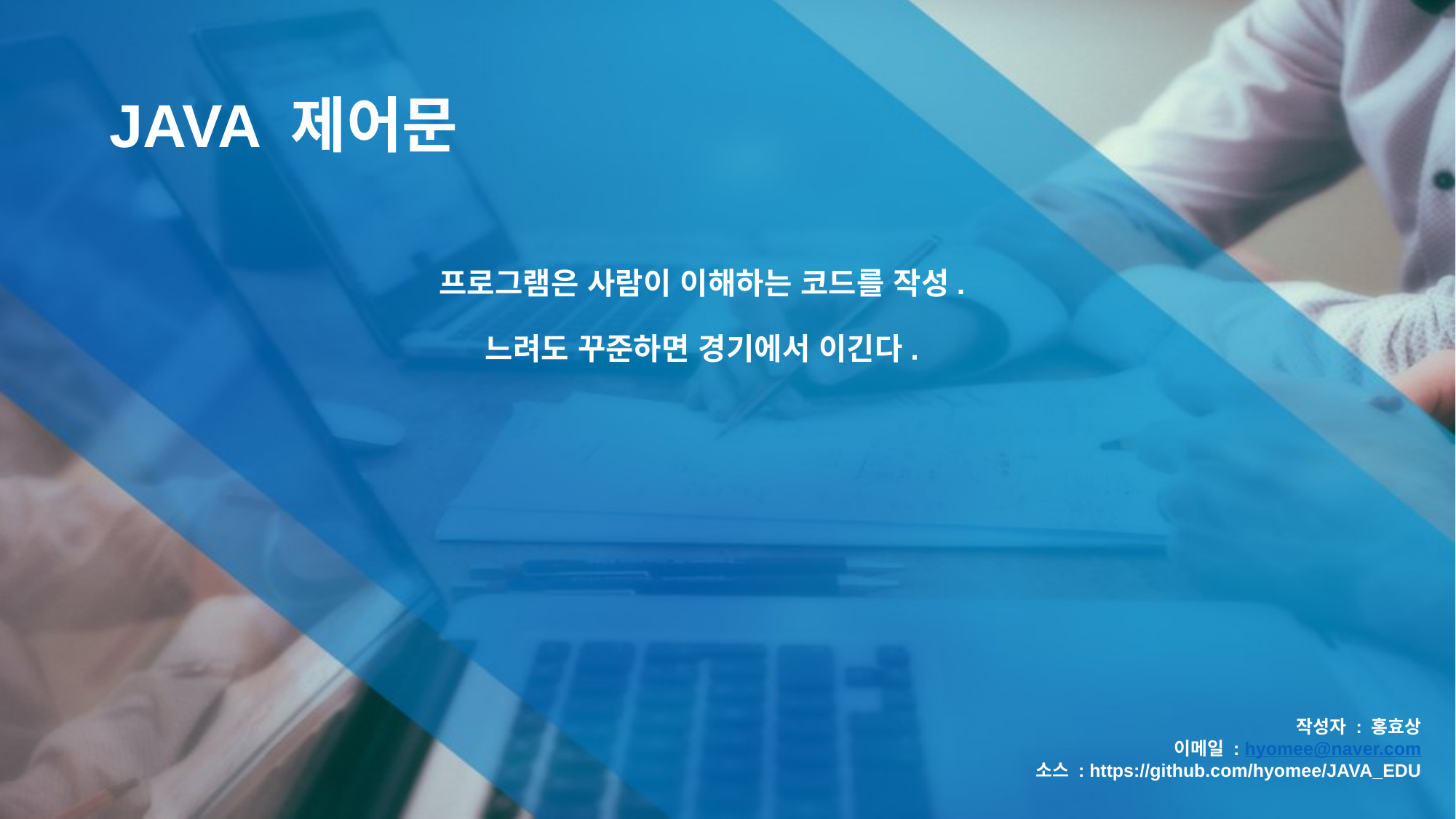

JAVA 제어문
프로그램은 사람이 이해하는 코드를 작성.

느려도 꾸준하면 경기에서 이긴다.
작성자 : 홍효상
이메일 : hyomee@naver.com
소스 : https://github.com/hyomee/JAVA_EDU